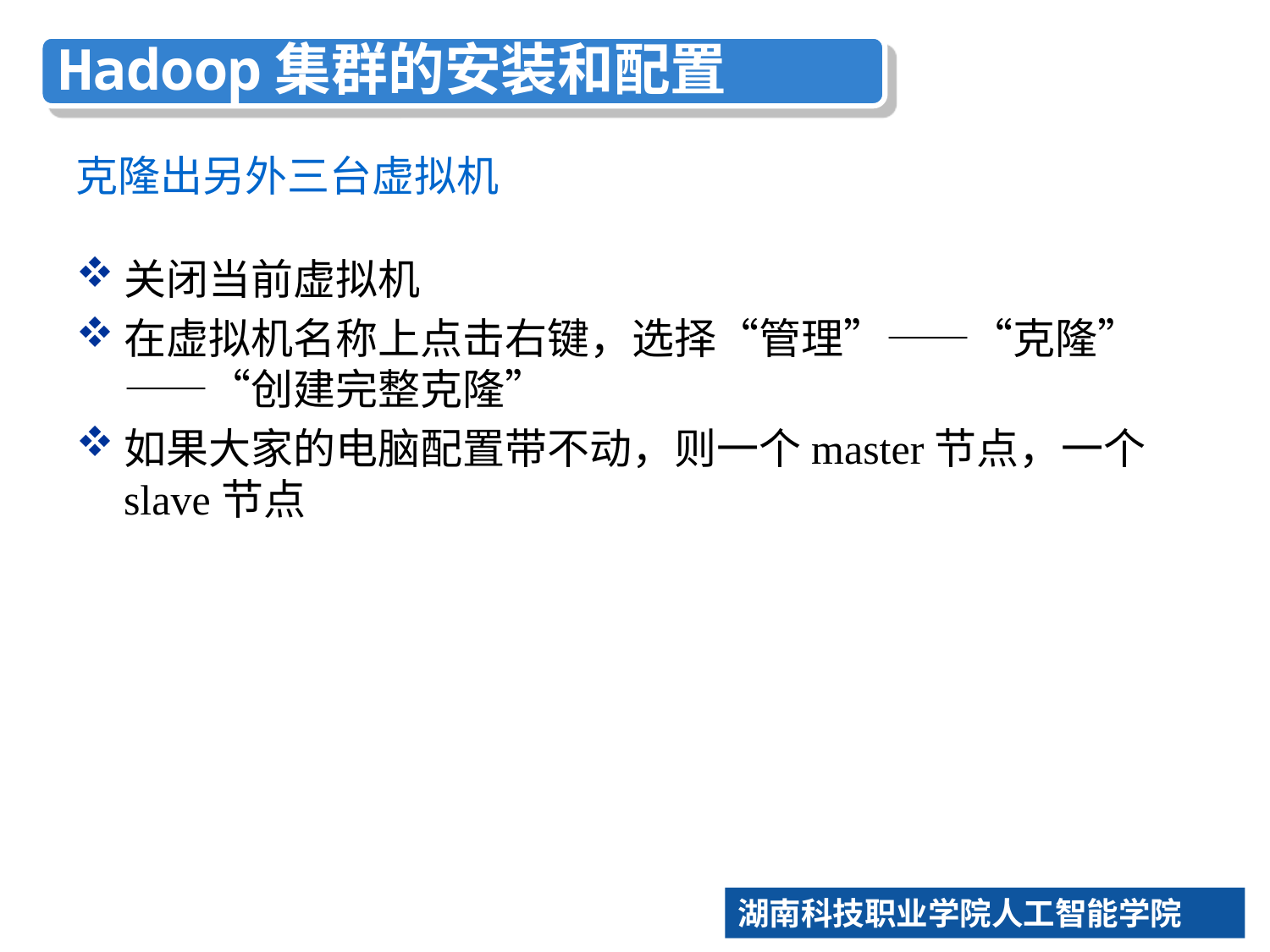

克隆出另外三台虚拟机
关闭当前虚拟机
在虚拟机名称上点击右键，选择“管理”——“克隆”——“创建完整克隆”
如果大家的电脑配置带不动，则一个master节点，一个slave节点